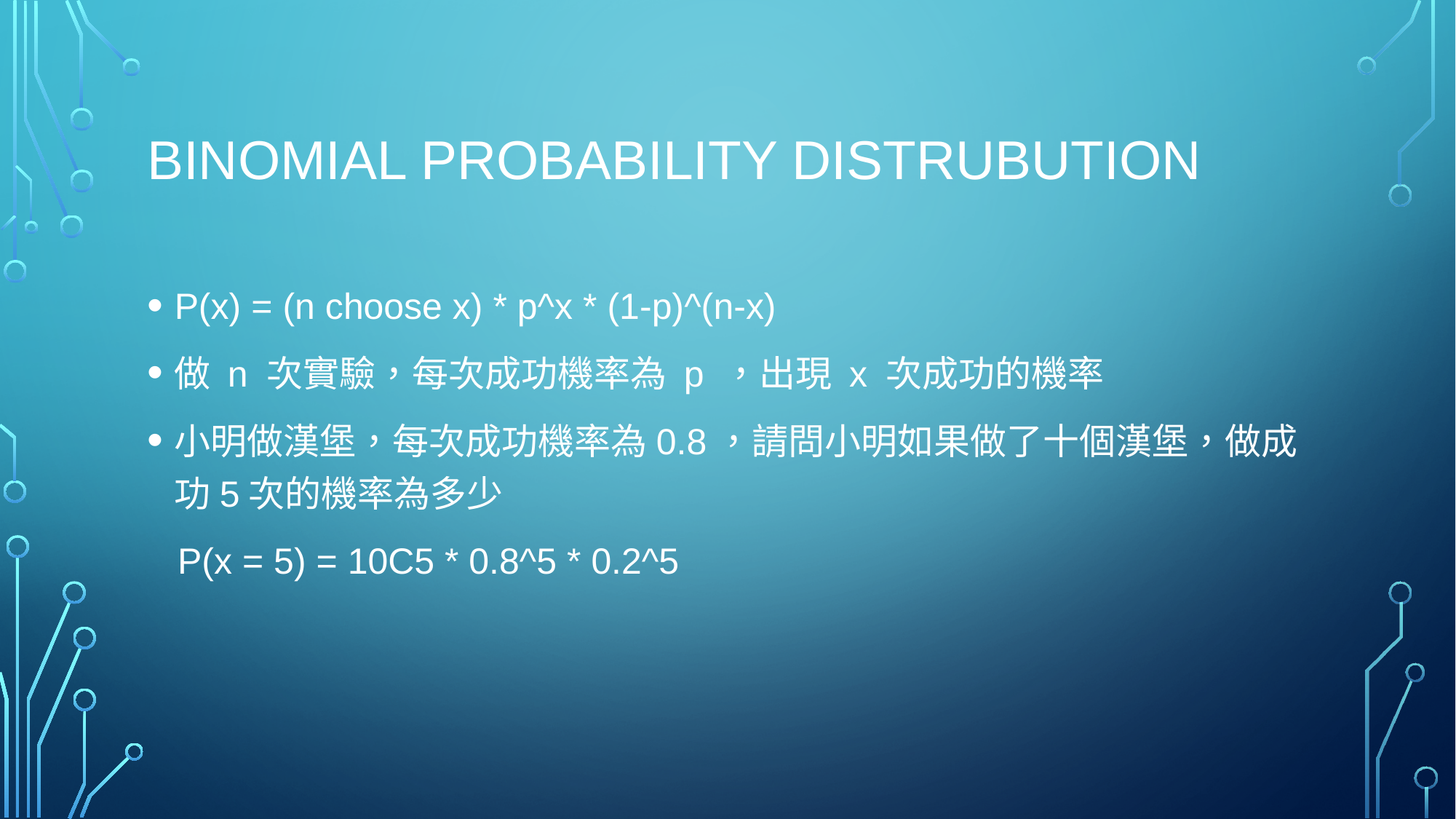

# Binomial probability distrubution
P(x) = (n choose x) * p^x * (1-p)^(n-x)
做 n 次實驗，每次成功機率為 p ，出現 x 次成功的機率
小明做漢堡，每次成功機率為0.8，請問小明如果做了十個漢堡，做成功5次的機率為多少
   P(x = 5) = 10C5 * 0.8^5 * 0.2^5